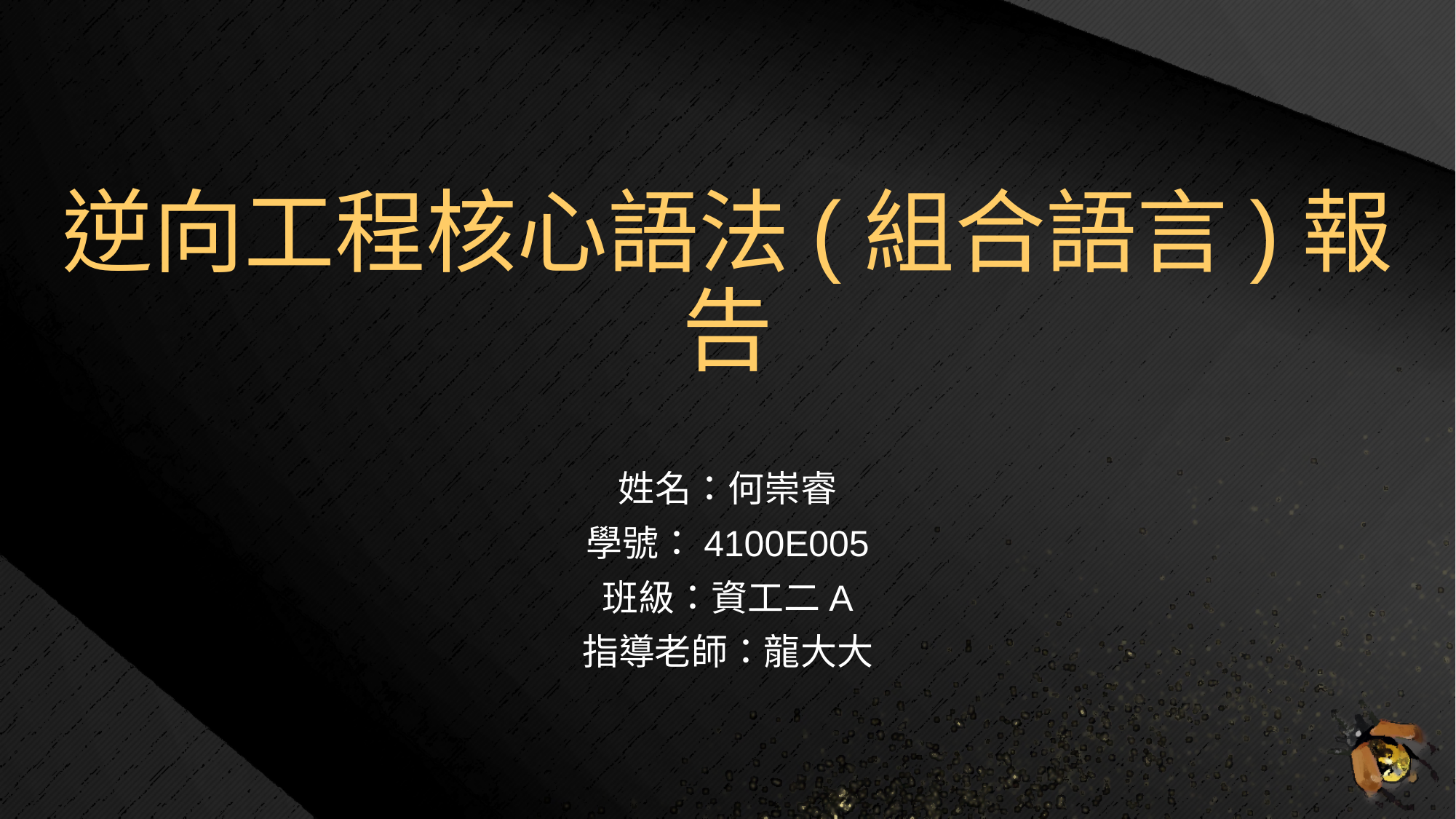

# 逆向工程核心語法(組合語言)報告
姓名：何崇睿
學號：4100E005
班級：資工二A
指導老師：龍大大